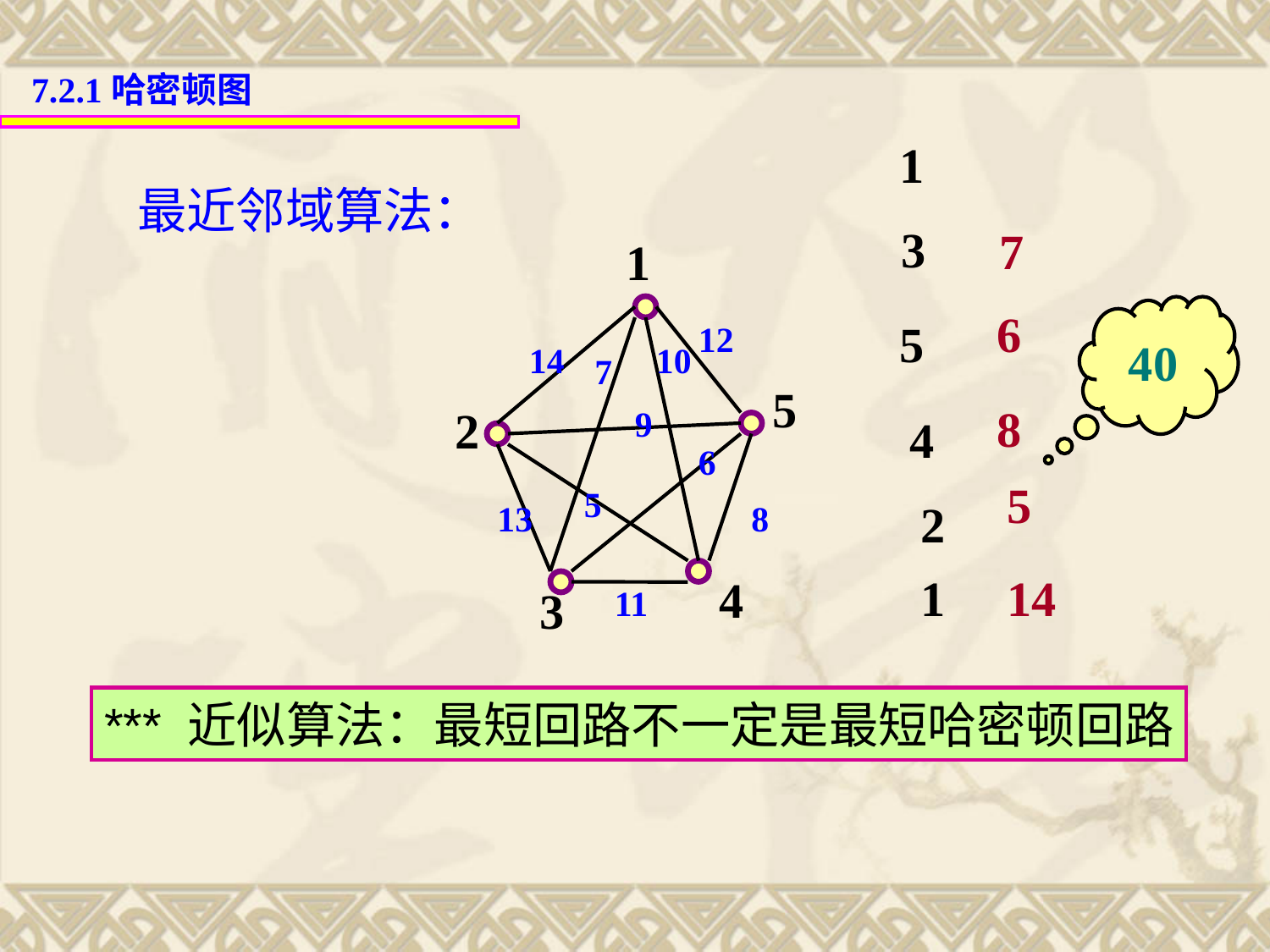

7.2.1哈密顿图

1
最近邻域算法：
3
7
1

6
40

5
12

14
10
7
5
8
2
9
4

6

5
5
2
13
8

1
14
4

3
11

*** 近似算法：最短回路不一定是最短哈密顿回路